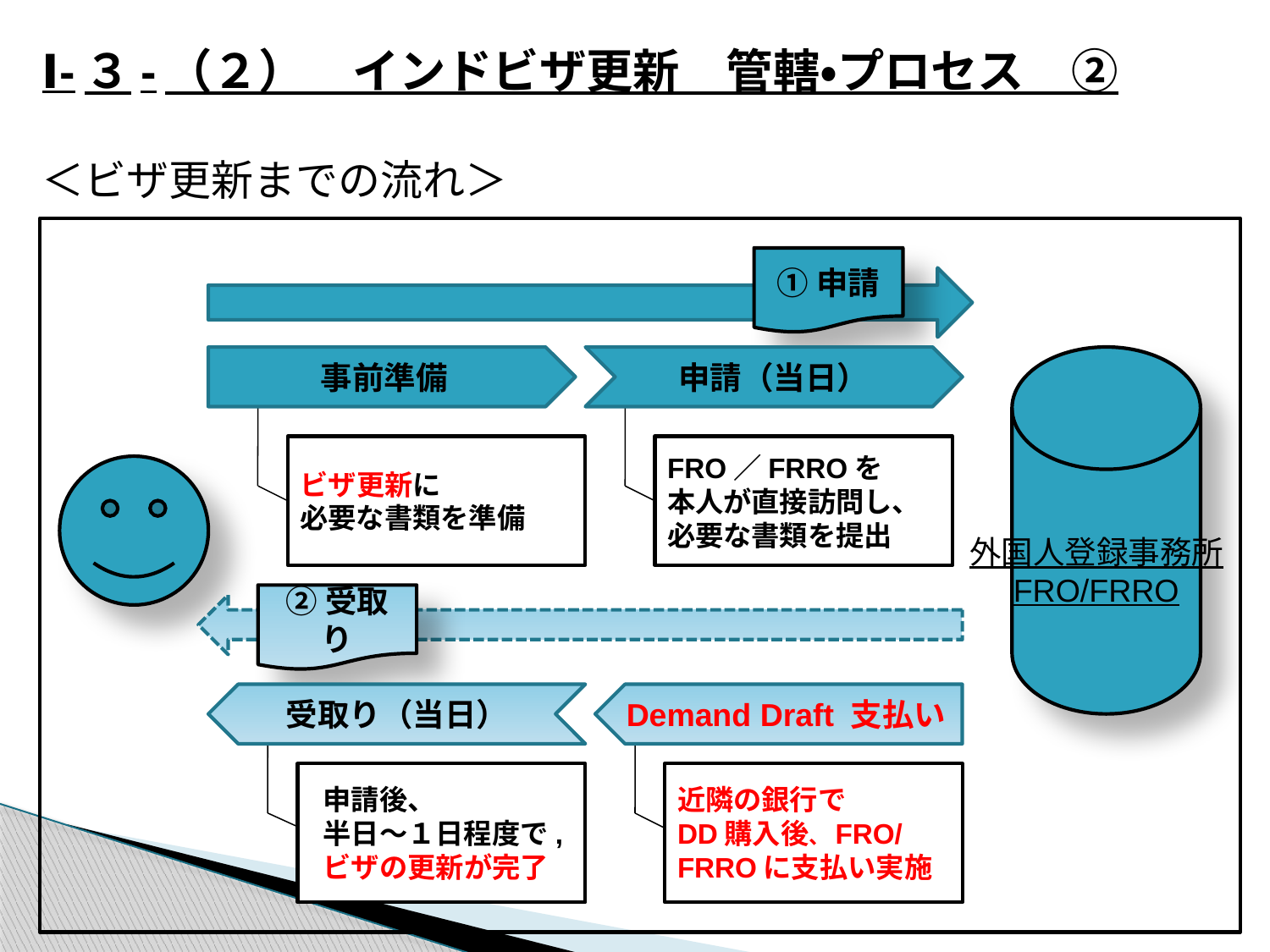

Ⅰ-３-（２）　インドビザ更新　管轄・プロセス　②
＜ビザ更新までの流れ＞

①申請

事前準備
申請（当日）

ビザ更新に
必要な書類を準備
FRO／FRROを
本人が直接訪問し、必要な書類を提出

外国人登録事務所
FRO/FRRO
②受取り

受取り（当日）
Demand Draft 支払い
 申請後、
 半日～１日程度で,
 ビザの更新が完了
近隣の銀行で
DD購入後、FRO/
FRROに支払い実施